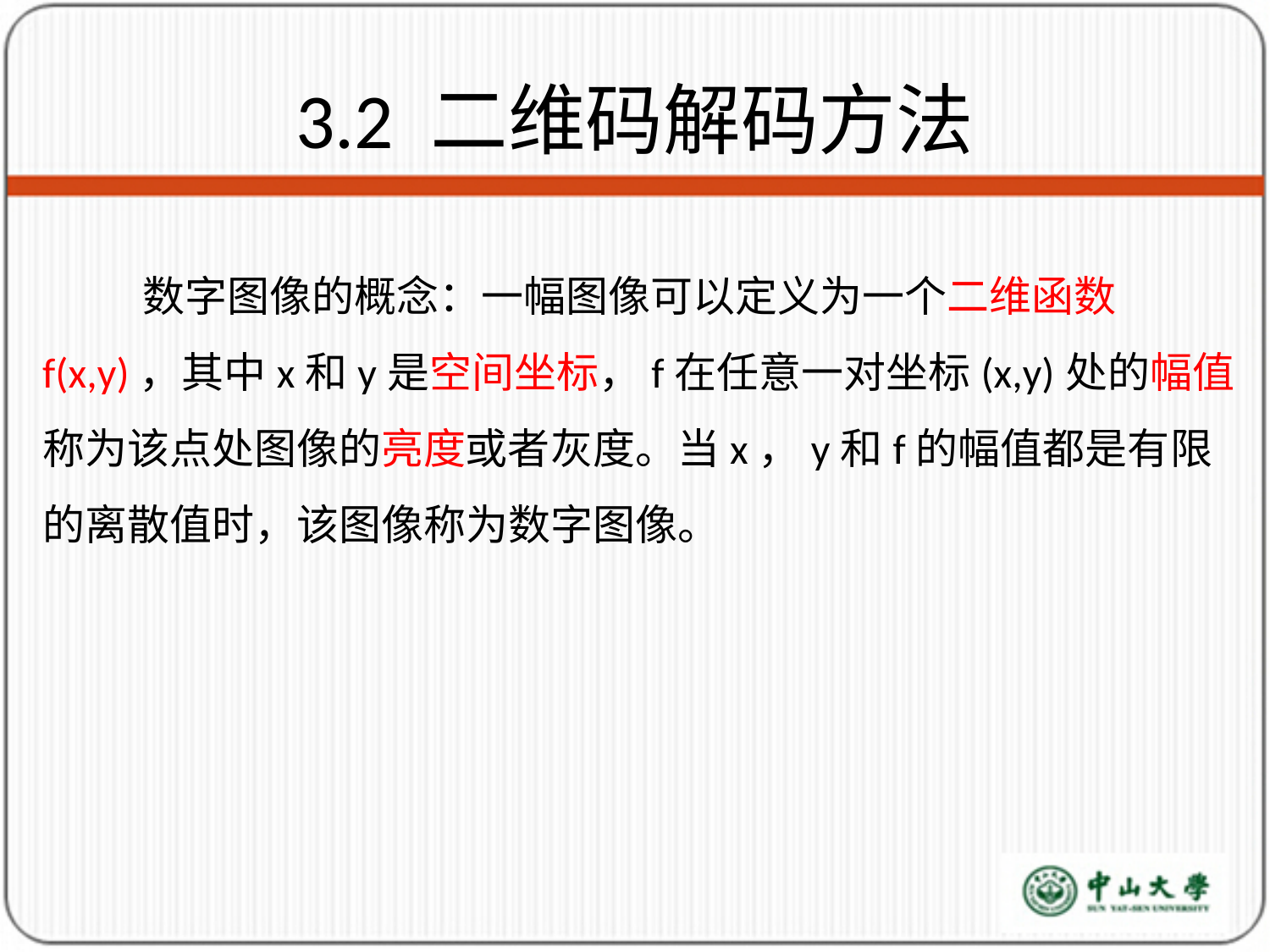

# 3.2 二维码解码方法
数字图像的概念：一幅图像可以定义为一个二维函数f(x,y)，其中x和y是空间坐标，f在任意一对坐标(x,y)处的幅值称为该点处图像的亮度或者灰度。当x，y和f的幅值都是有限的离散值时，该图像称为数字图像。